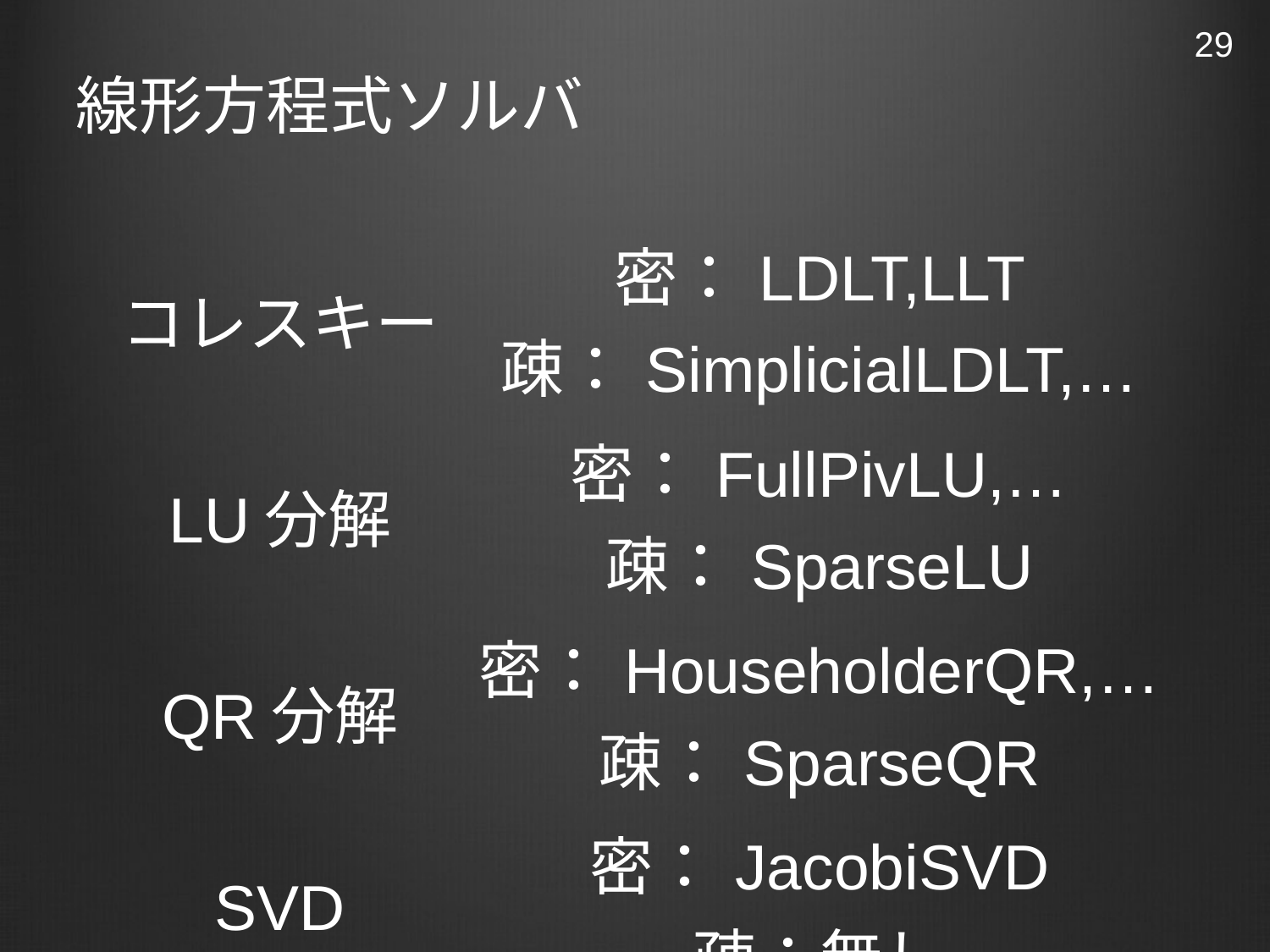

線形方程式ソルバ
29
| コレスキー | 密：LDLT,LLT 疎：SimplicialLDLT,… |
| --- | --- |
| LU分解 | 密：FullPivLU,… 疎：SparseLU |
| QR分解 | 密：HouseholderQR,… 疎：SparseQR |
| SVD | 密：JacobiSVD 疎：無し |